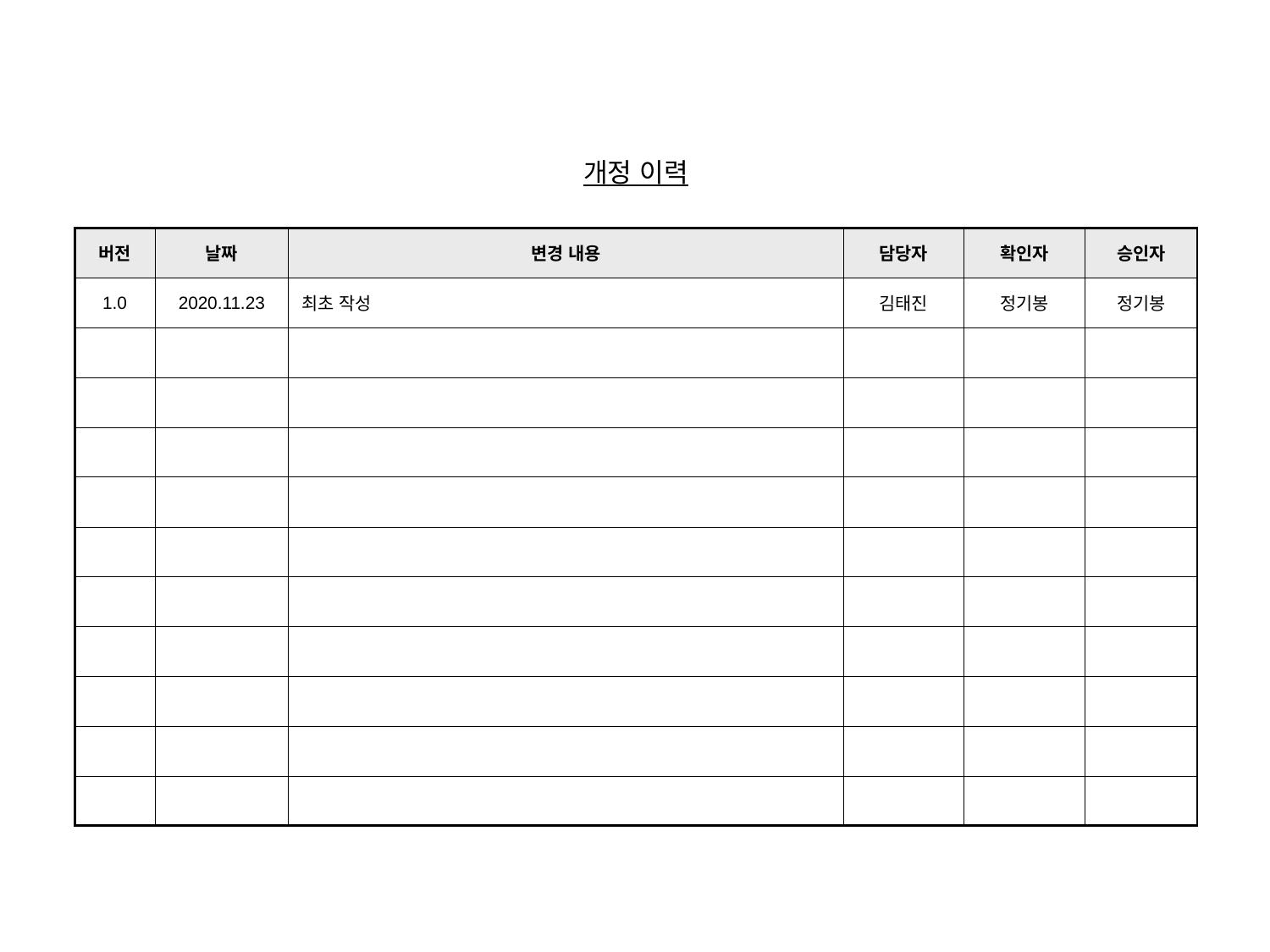

개정 이력
| 버전 | 날짜 | 변경 내용 | 담당자 | 확인자 | 승인자 |
| --- | --- | --- | --- | --- | --- |
| 1.0 | 2020.11.23 | 최초 작성 | 김태진 | 정기봉 | 정기봉 |
|  |  |  |  |  |  |
|  |  |  |  |  |  |
|  |  |  |  |  |  |
|  |  |  |  |  |  |
|  |  |  |  |  |  |
|  |  |  |  |  |  |
|  |  |  |  |  |  |
|  |  |  |  |  |  |
|  |  |  |  |  |  |
|  |  |  |  |  |  |